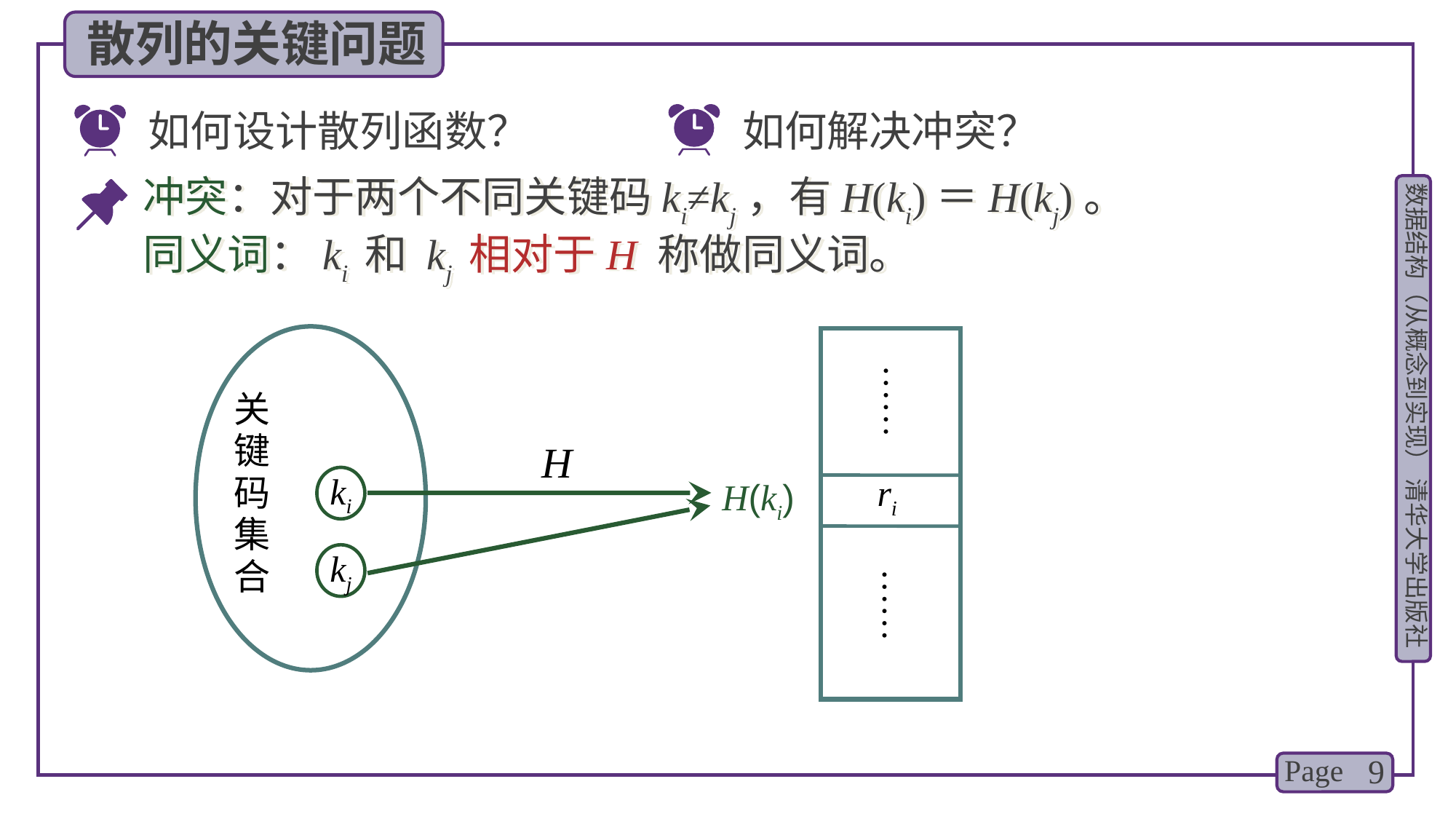

散列的关键问题

如何解决冲突？

如何设计散列函数？

冲突：对于两个不同关键码ki≠kj，有H(ki)＝H(kj)。
同义词：ki 和 kj 相对于H 称做同义词。

关键码集合

     ri
……

……
H

ki
H(ki)

kj